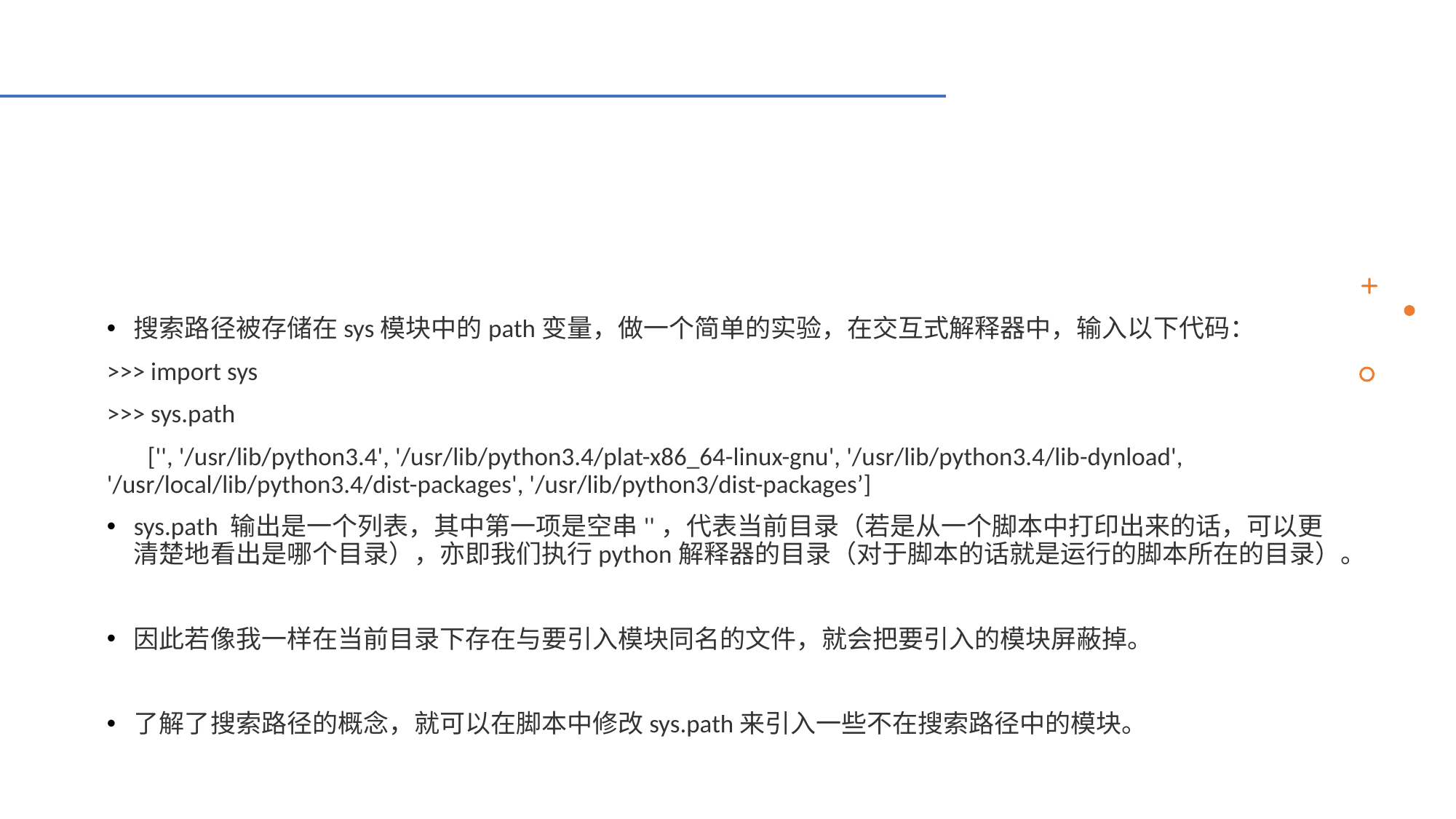

搜索路径被存储在sys模块中的path变量，做一个简单的实验，在交互式解释器中，输入以下代码：
>>> import sys
>>> sys.path
       ['', '/usr/lib/python3.4', '/usr/lib/python3.4/plat-x86_64-linux-gnu', '/usr/lib/python3.4/lib-dynload', '/usr/local/lib/python3.4/dist-packages', '/usr/lib/python3/dist-packages’]
sys.path 输出是一个列表，其中第一项是空串''，代表当前目录（若是从一个脚本中打印出来的话，可以更清楚地看出是哪个目录），亦即我们执行python解释器的目录（对于脚本的话就是运行的脚本所在的目录）。

因此若像我一样在当前目录下存在与要引入模块同名的文件，就会把要引入的模块屏蔽掉。

了解了搜索路径的概念，就可以在脚本中修改sys.path来引入一些不在搜索路径中的模块。